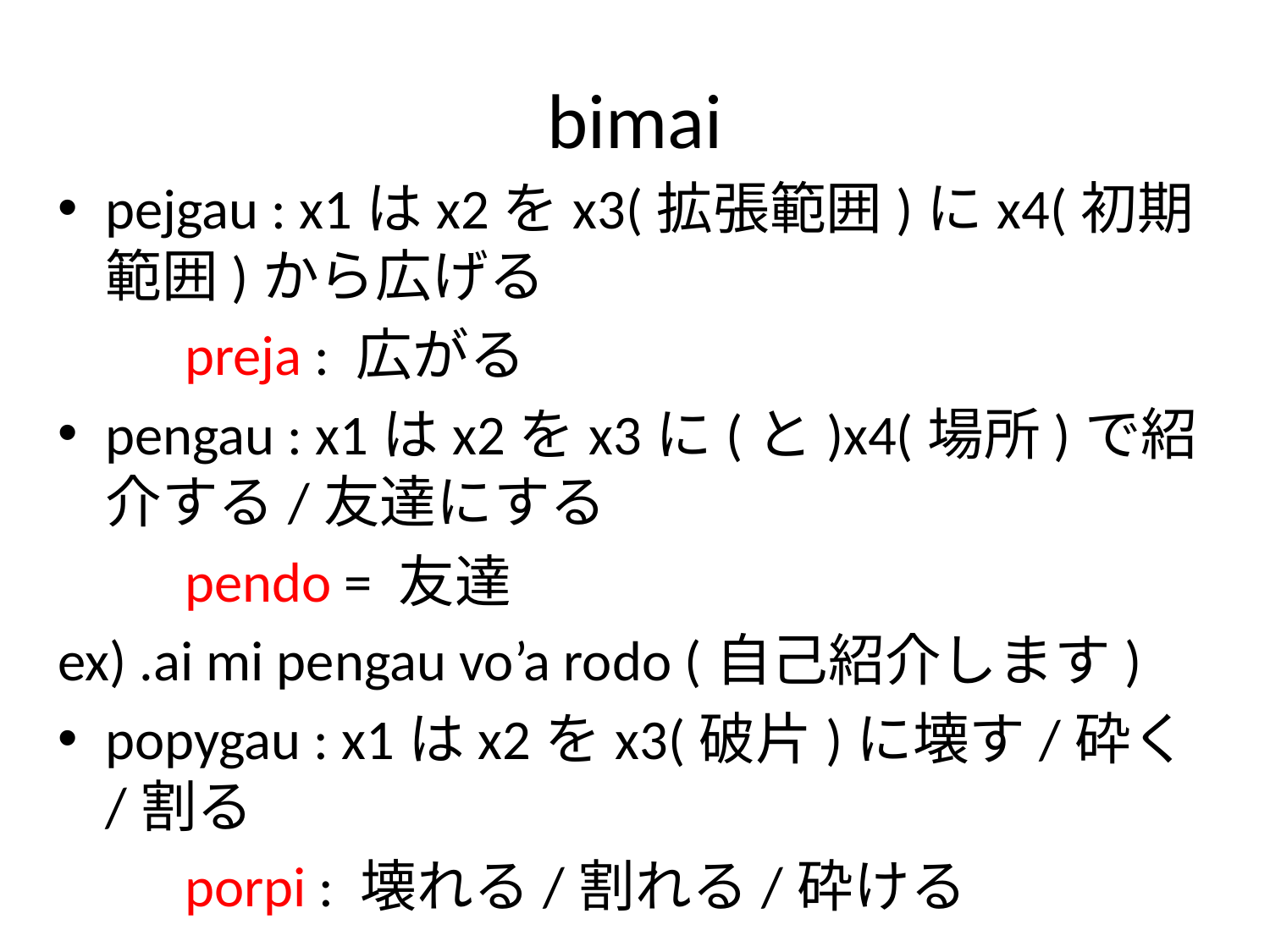

# bimai
pejgau : x1はx2をx3(拡張範囲)にx4(初期範囲)から広げる
	preja : 広がる
pengau : x1はx2をx3に(と)x4(場所)で紹介する/友達にする
	pendo = 友達
ex) .ai mi pengau vo’a rodo (自己紹介します)
popygau : x1はx2をx3(破片)に壊す/砕く/割る
	porpi : 壊れる/割れる/砕ける